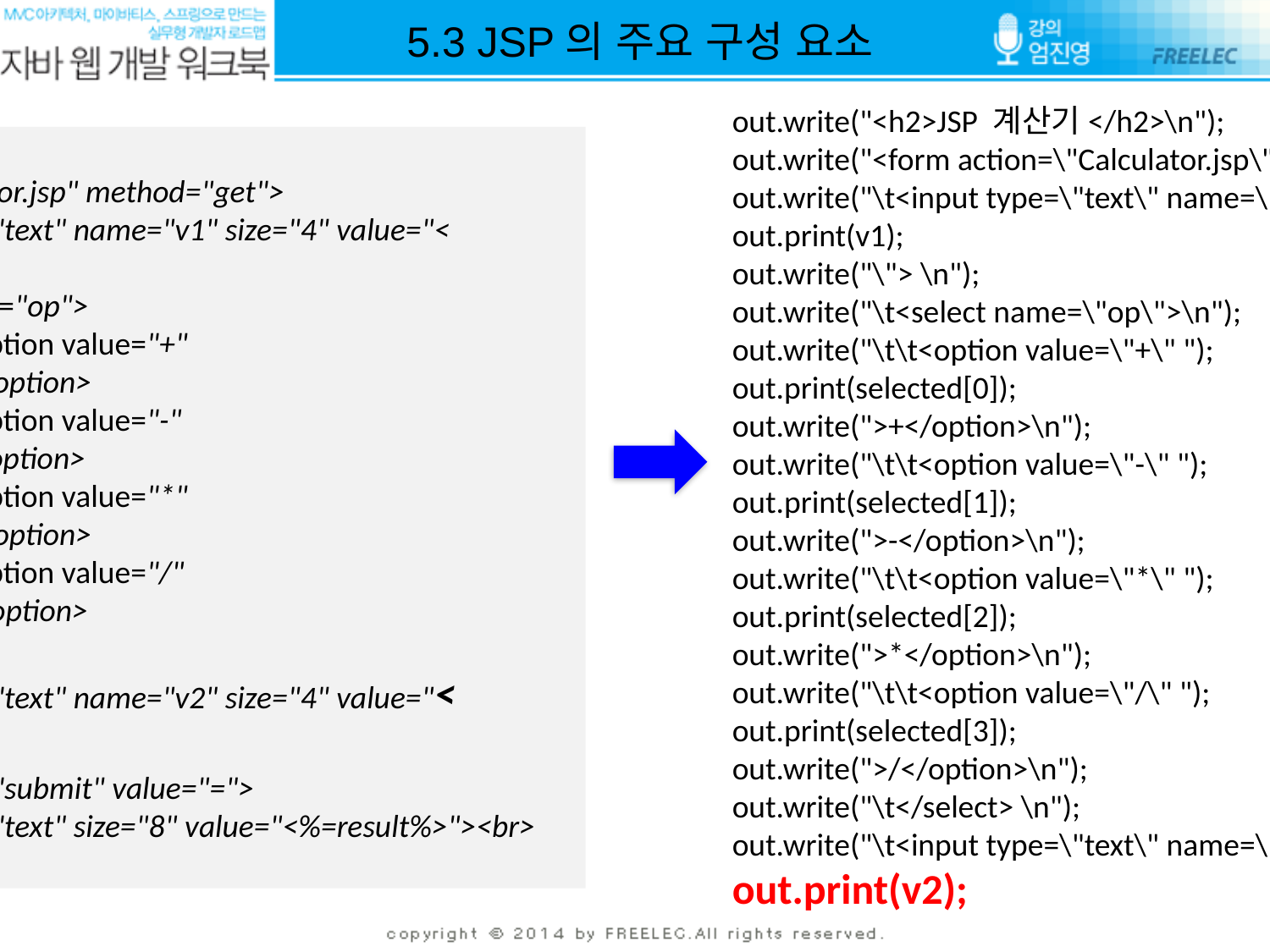

5.3 JSP의 주요 구성 요소
out.write("<h2>JSP 계산기</h2>\n");
out.write("<form action=\"Calculator.jsp\" method=\"get\">\n");
out.write("\t<input type=\"text\" name=\"v1\" size=\"4\" value=\"");
out.print(v1);
out.write("\"> \n");
out.write("\t<select name=\"op\">\n");
out.write("\t\t<option value=\"+\" ");
out.print(selected[0]);
out.write(">+</option>\n");
out.write("\t\t<option value=\"-\" ");
out.print(selected[1]);
out.write(">-</option>\n");
out.write("\t\t<option value=\"*\" ");
out.print(selected[2]);
out.write(">*</option>\n");
out.write("\t\t<option value=\"/\" ");
out.print(selected[3]);
out.write(">/</option>\n");
out.write("\t</select> \n");
out.write("\t<input type=\"text\" name=\"v2\" size=\"4\" value=\"");
out.print(v2);

<h2>JSP 계산기</h2>
<form action="Calculator.jsp" method="get">
	<input type="text" name="v1" size="4" value="<%=v1%>">
	<select name="op">
		<option value="+" <%=selected[0]%>>+</option>
		<option value="-" <%=selected[1]%>>-</option>
		<option value="*" <%=selected[2]%>>*</option>
		<option value="/" <%=selected[3]%>>/</option>
	</select>
	<input type="text" name="v2" size="4" value="<%=v2%>">
	<input type="submit" value="=">
	<input type="text" size="8" value="<%=result%>"><br>
</form>